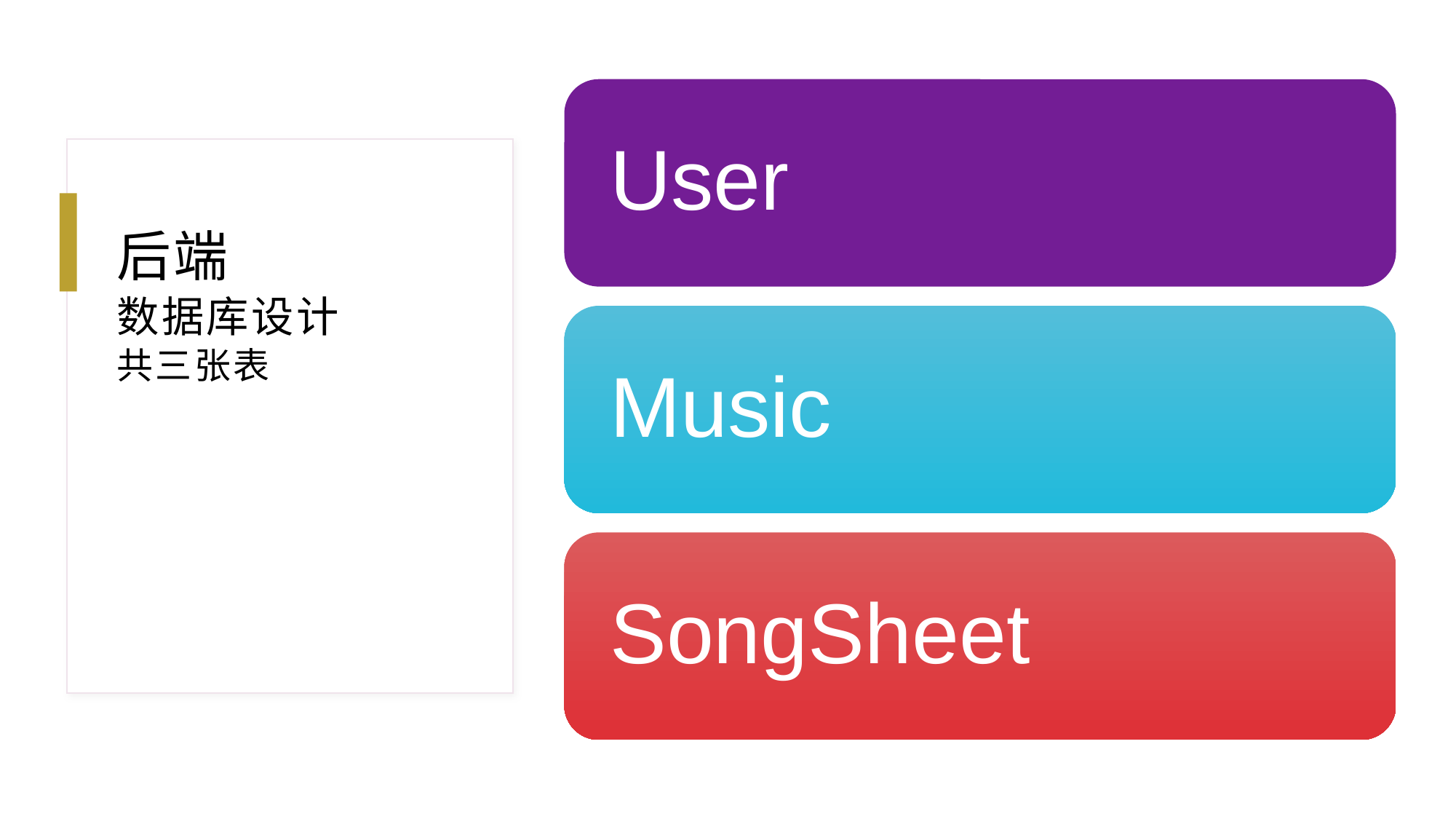

User
Music
SongSheet

# 后端 数据库设计 共三张表